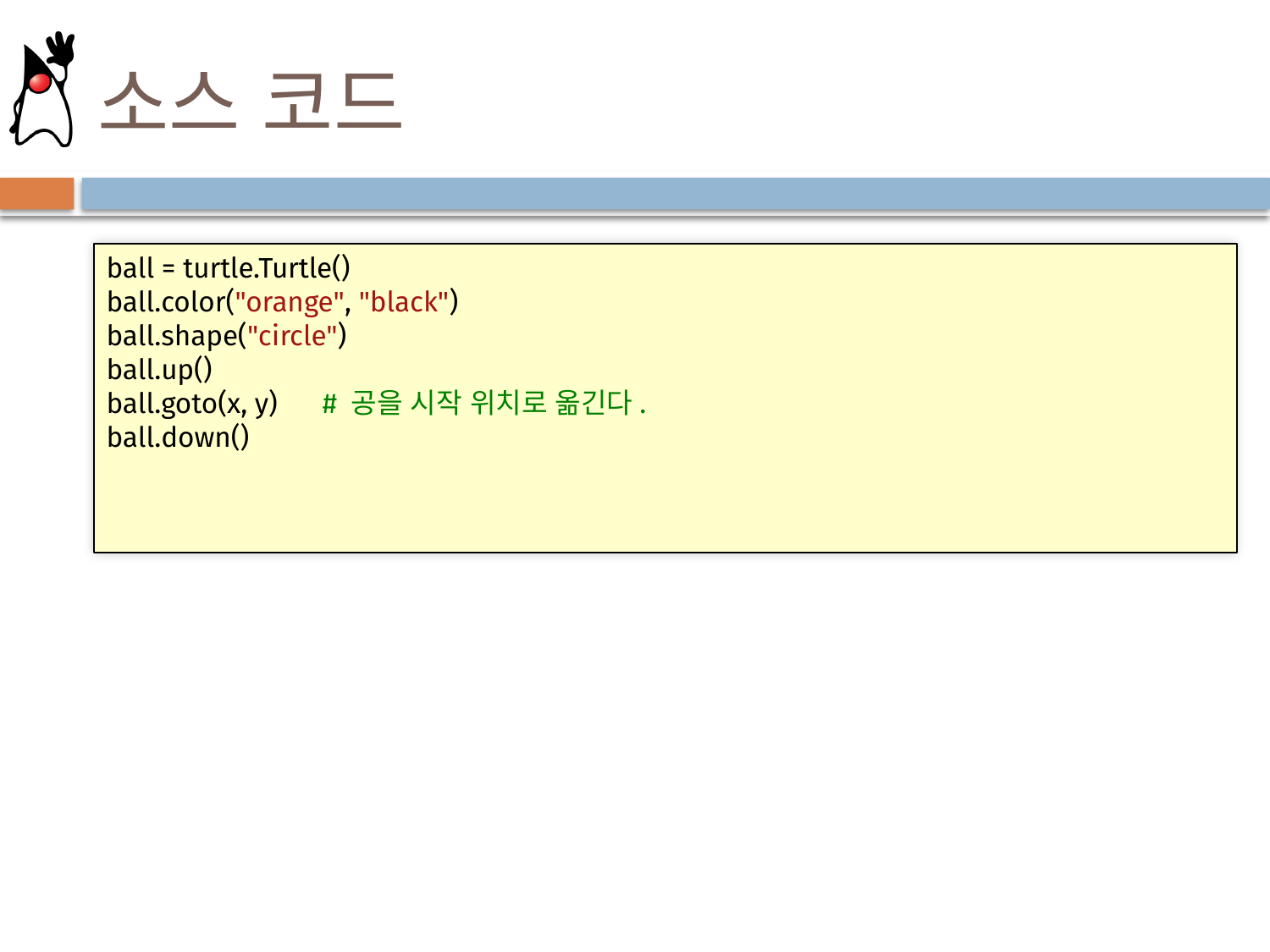

# 소스 코드
ball = turtle.Turtle()
ball.color("orange", "black")
ball.shape("circle")
ball.up()
ball.goto(x, y)      # 공을 시작 위치로 옮긴다.
ball.down()